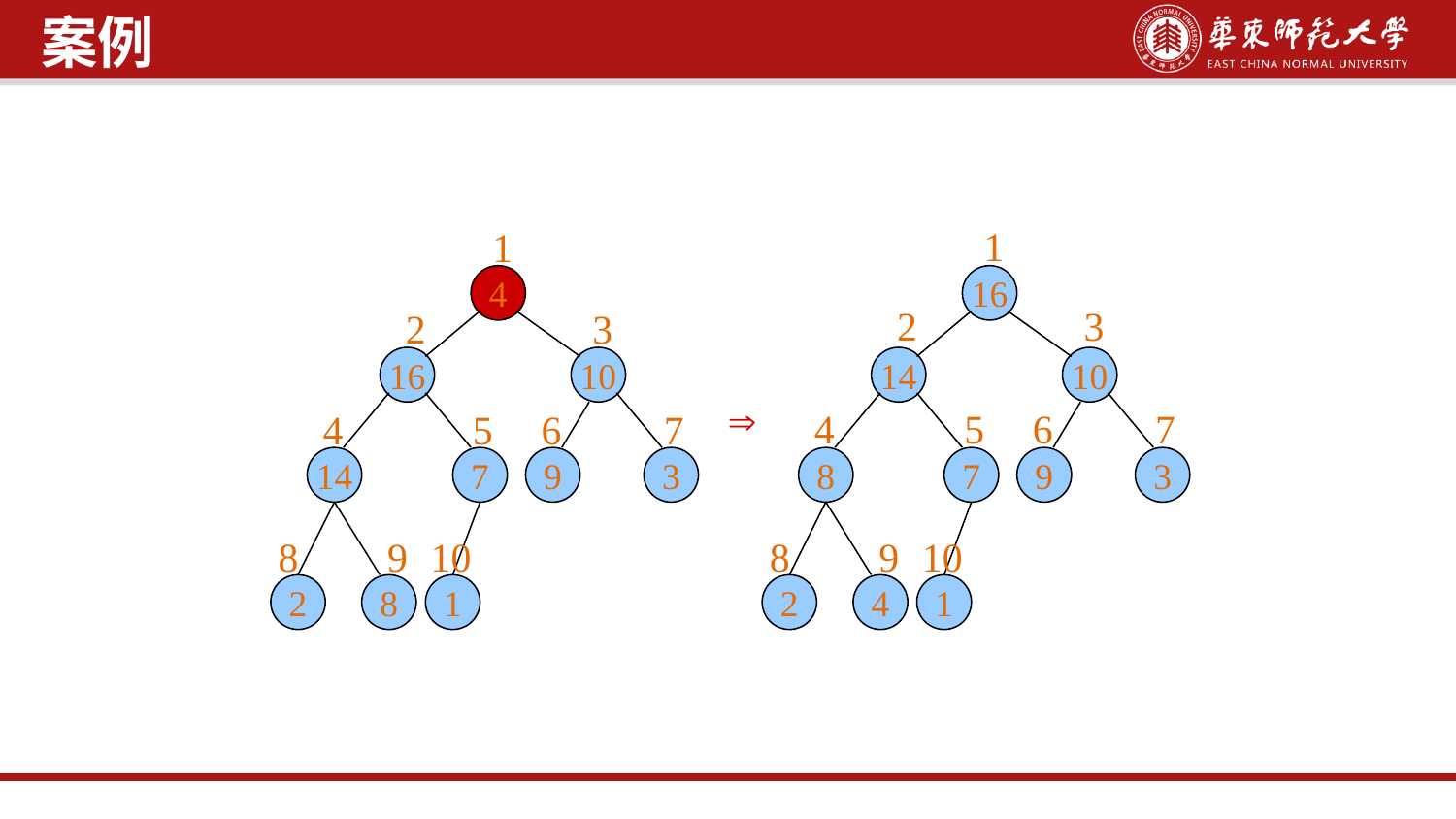

18
案例
1
16
2
3

14
10

4
5
6
7

8
7
9
3

8
9
10
2
4
1
1
4
2
3

16
10

4
5
6
7

14
7
9
3

8
9
10
2
8
1
⇒